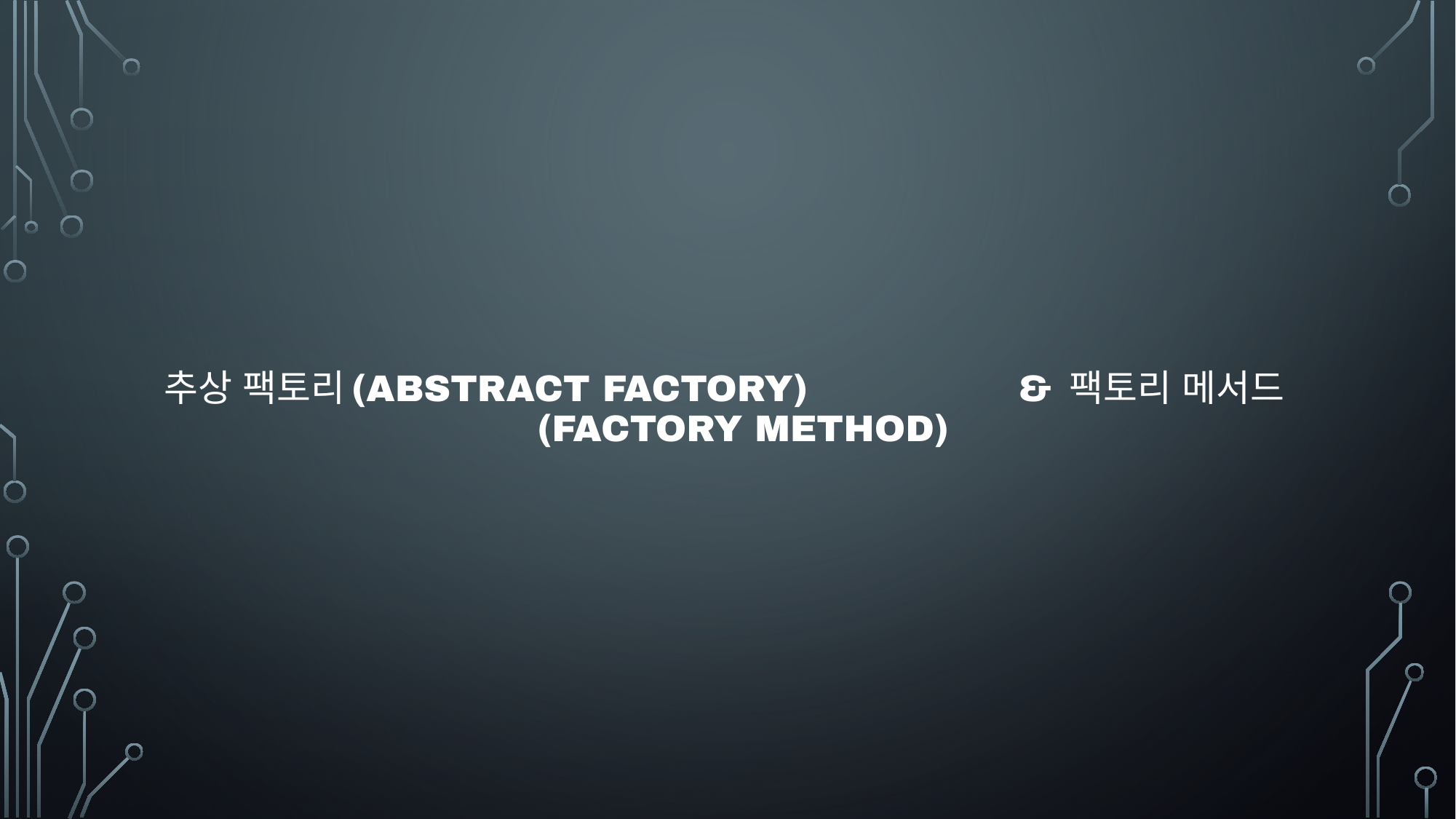

# 추상 팩토리(Abstract Factory)                 & 팩토리 메서드(Factory Method)